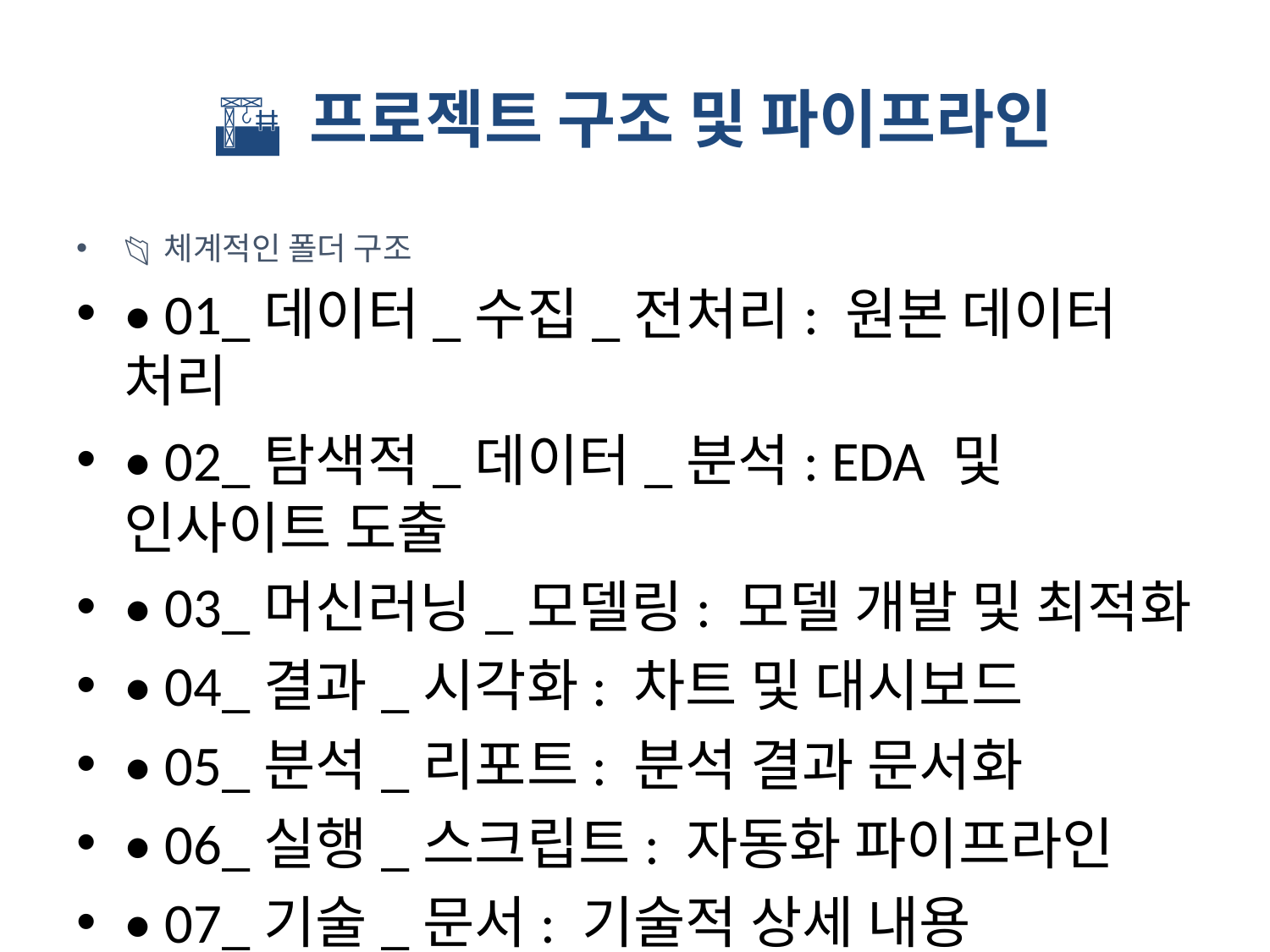

# 🏗️ 프로젝트 구조 및 파이프라인
📂 체계적인 폴더 구조
• 01_데이터_수집_전처리: 원본 데이터 처리
• 02_탐색적_데이터_분석: EDA 및 인사이트 도출
• 03_머신러닝_모델링: 모델 개발 및 최적화
• 04_결과_시각화: 차트 및 대시보드
• 05_분석_리포트: 분석 결과 문서화
• 06_실행_스크립트: 자동화 파이프라인
• 07_기술_문서: 기술적 상세 내용

🚀 실행 파이프라인
• 데이터 수집 → 전처리 → EDA → 모델링 → 평가 → 시각화
• 자동화된 데이터 처리 및 모델 업데이트
• 재현 가능한 분석 환경 구축